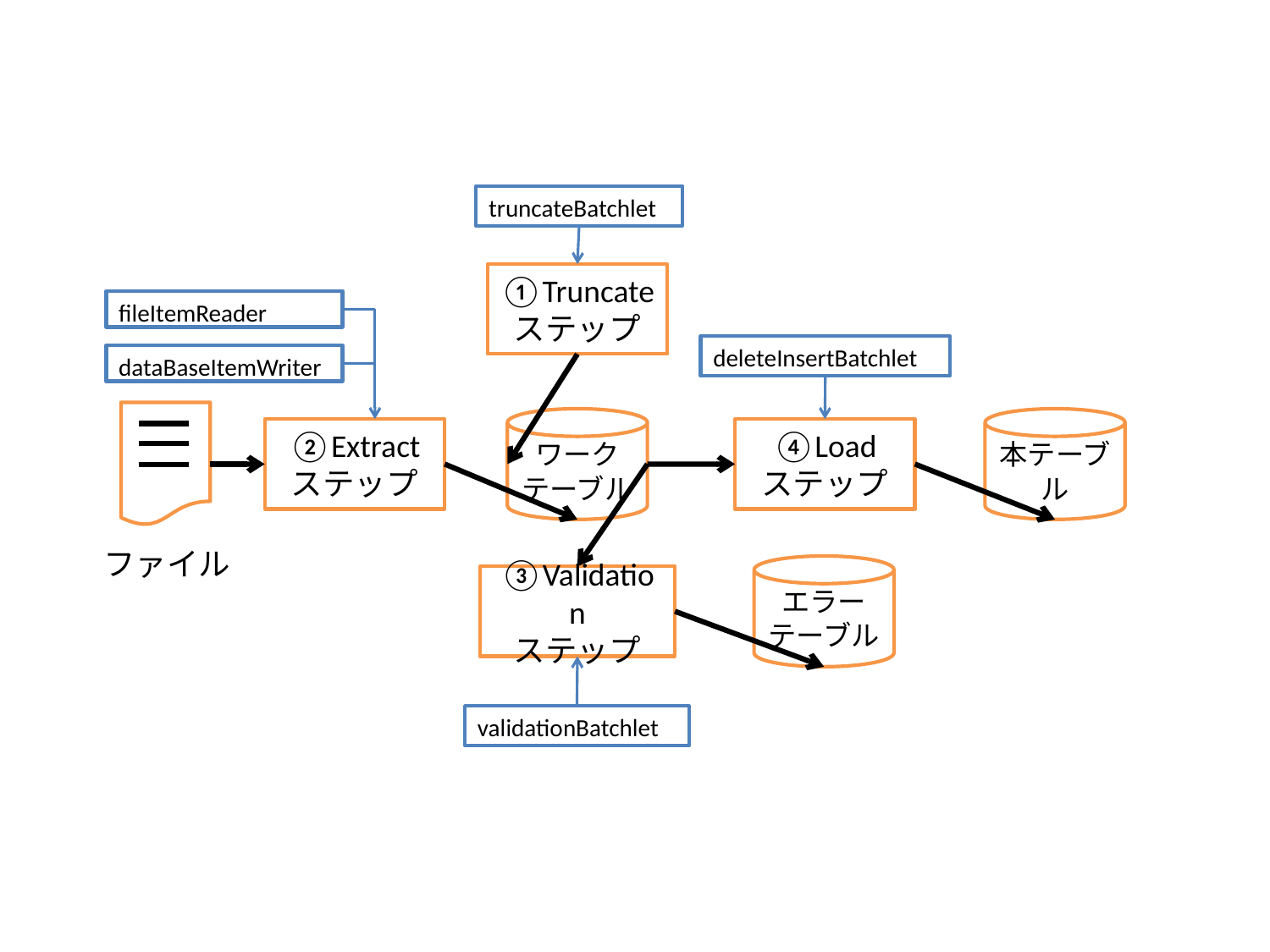

truncateBatchlet
①Truncate
ステップ
fileItemReader
deleteInsertBatchlet
dataBaseItemWriter

ワークテーブル
本テーブル
②Extract
ステップ
④Load
ステップ
ファイル
エラーテーブル
③Validation
ステップ
validationBatchlet